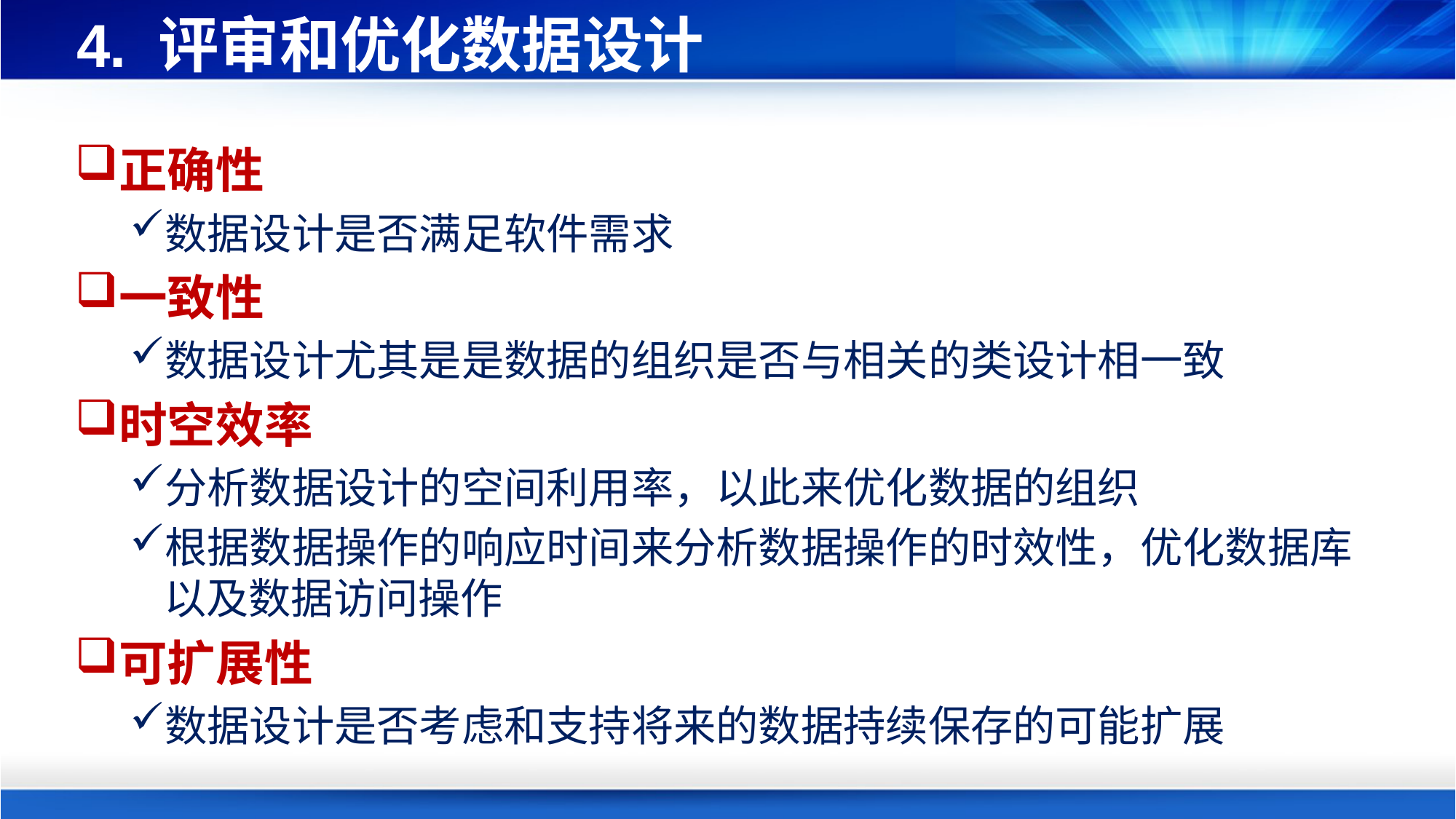

# 4. 评审和优化数据设计
正确性
数据设计是否满足软件需求
一致性
数据设计尤其是是数据的组织是否与相关的类设计相一致
时空效率
分析数据设计的空间利用率，以此来优化数据的组织
根据数据操作的响应时间来分析数据操作的时效性，优化数据库以及数据访问操作
可扩展性
数据设计是否考虑和支持将来的数据持续保存的可能扩展